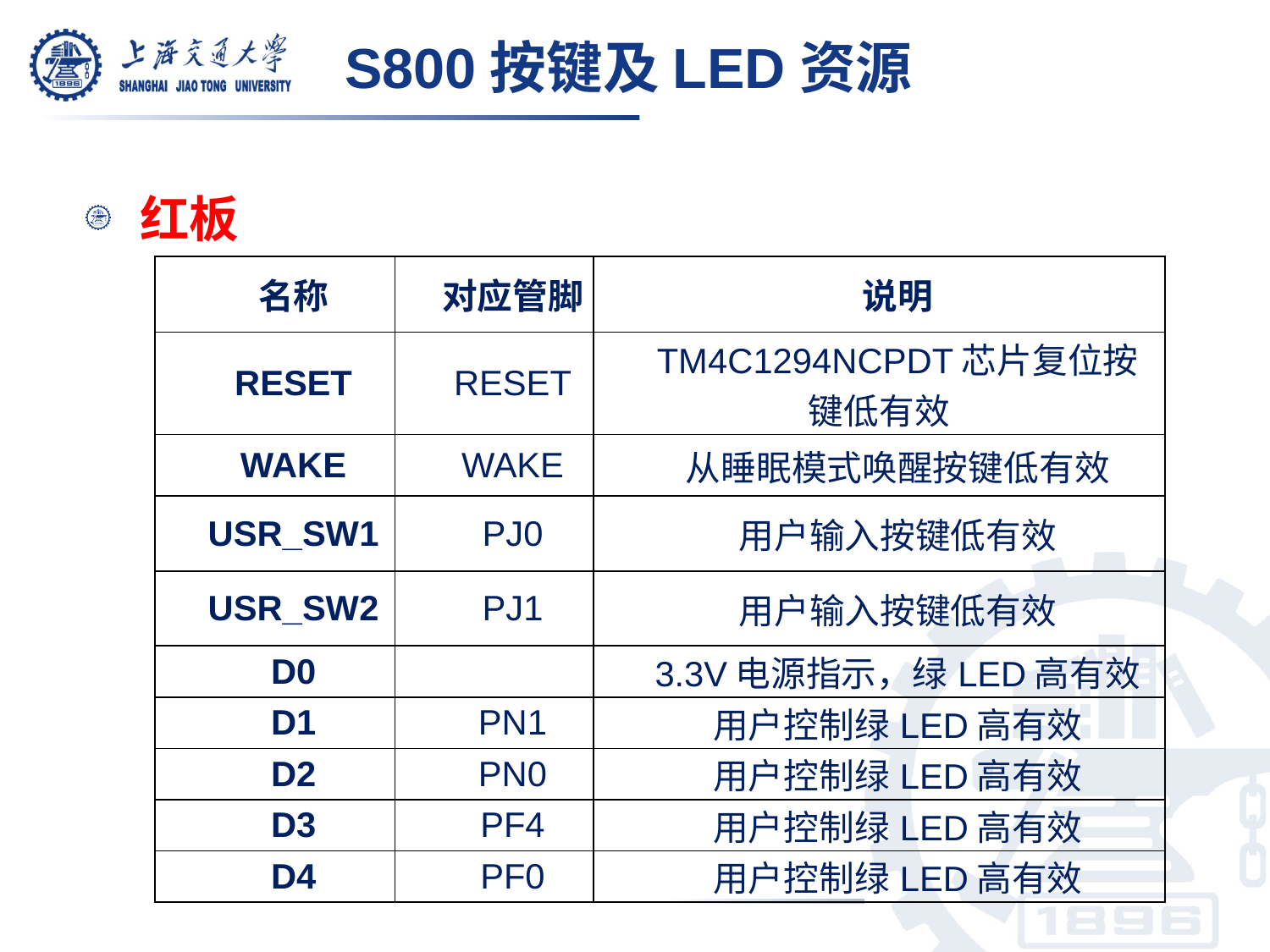

# S800按键及LED资源
红板
| 名称 | 对应管脚 | 说明 |
| --- | --- | --- |
| RESET | RESET | TM4C1294NCPDT芯片复位按键低有效 |
| WAKE | WAKE | 从睡眠模式唤醒按键低有效 |
| USR\_SW1 | PJ0 | 用户输入按键低有效 |
| USR\_SW2 | PJ1 | 用户输入按键低有效 |
| D0 |  | 3.3V电源指示，绿LED高有效 |
| D1 | PN1 | 用户控制绿LED高有效 |
| D2 | PN0 | 用户控制绿LED高有效 |
| D3 | PF4 | 用户控制绿LED高有效 |
| D4 | PF0 | 用户控制绿LED高有效 |